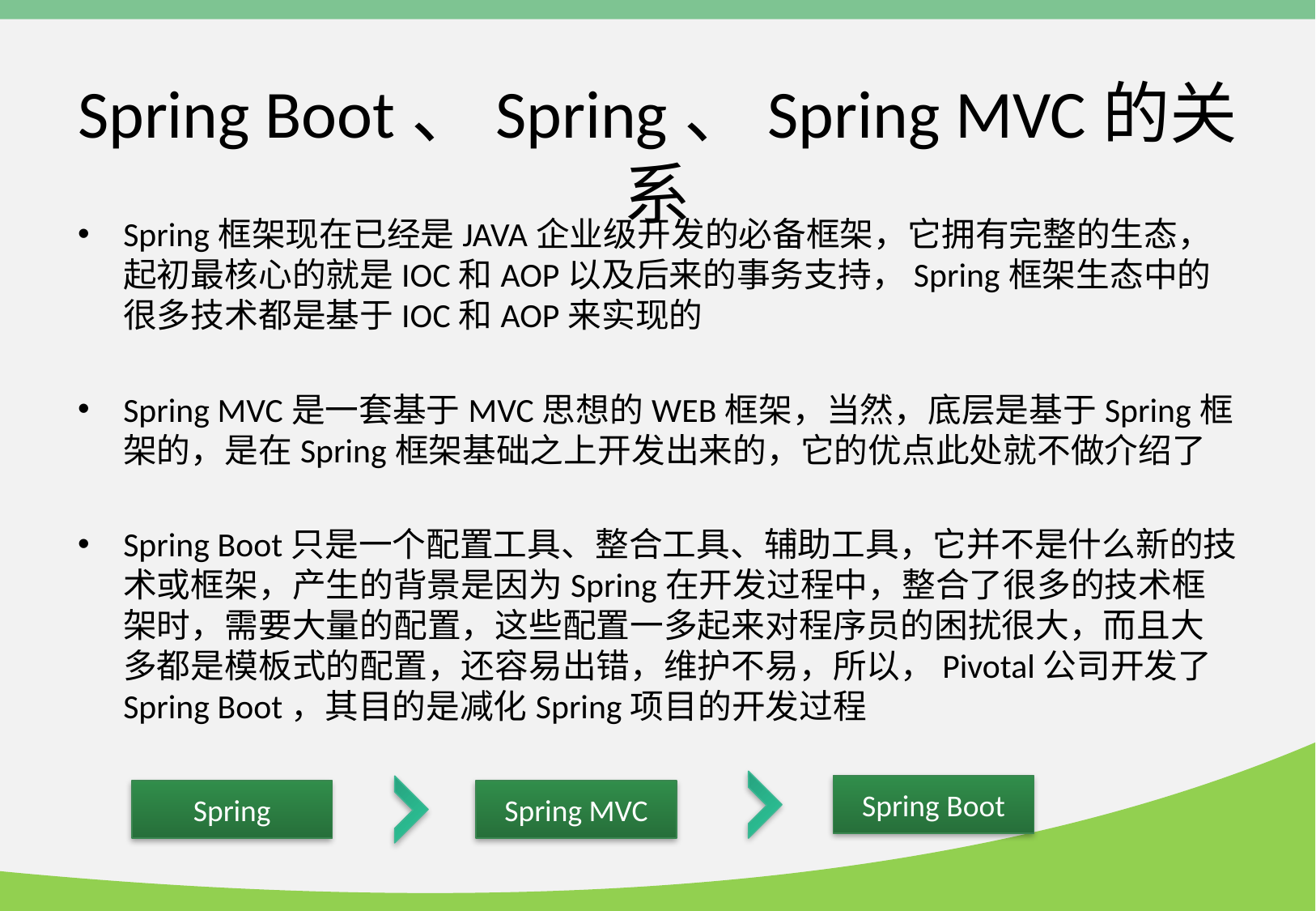

# Spring Boot、Spring、Spring MVC的关系
Spring框架现在已经是JAVA企业级开发的必备框架，它拥有完整的生态，起初最核心的就是IOC和AOP以及后来的事务支持，Spring框架生态中的很多技术都是基于IOC和AOP来实现的

Spring MVC是一套基于MVC思想的WEB框架，当然，底层是基于Spring框架的，是在Spring框架基础之上开发出来的，它的优点此处就不做介绍了

Spring Boot只是一个配置工具、整合工具、辅助工具，它并不是什么新的技术或框架，产生的背景是因为Spring在开发过程中，整合了很多的技术框架时，需要大量的配置，这些配置一多起来对程序员的困扰很大，而且大多都是模板式的配置，还容易出错，维护不易，所以，Pivotal公司开发了Spring Boot，其目的是减化Spring项目的开发过程
Spring Boot
Spring
Spring MVC